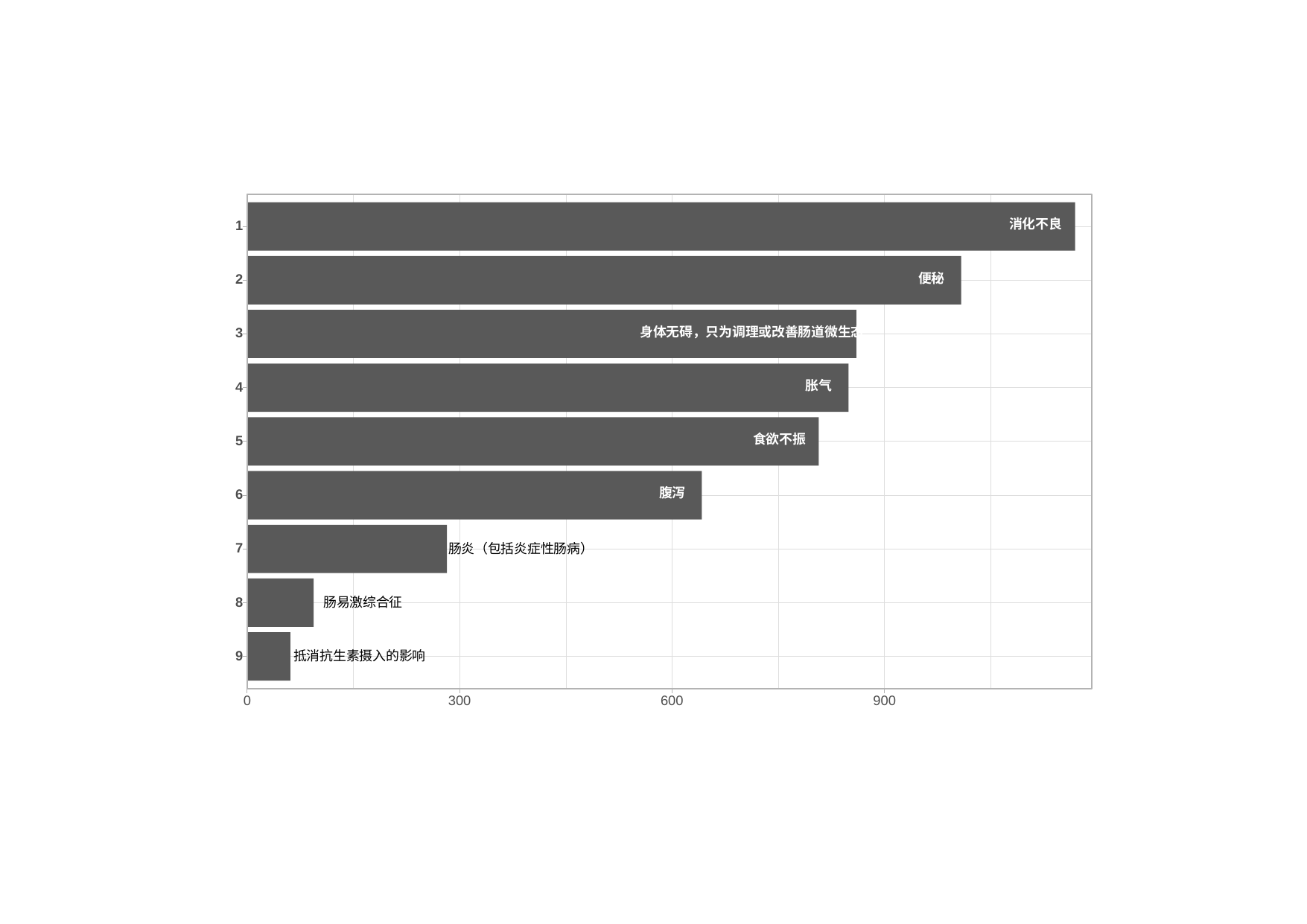

消化不良
1

便秘
2

身体无碍，只为调理或改善肠道微生态
3

胀气
4

食欲不振
5

腹泻
6

7
肠炎（包括炎症性肠病）

8
肠易激综合征

9
抵消抗生素摄入的影响

300
0
600
900